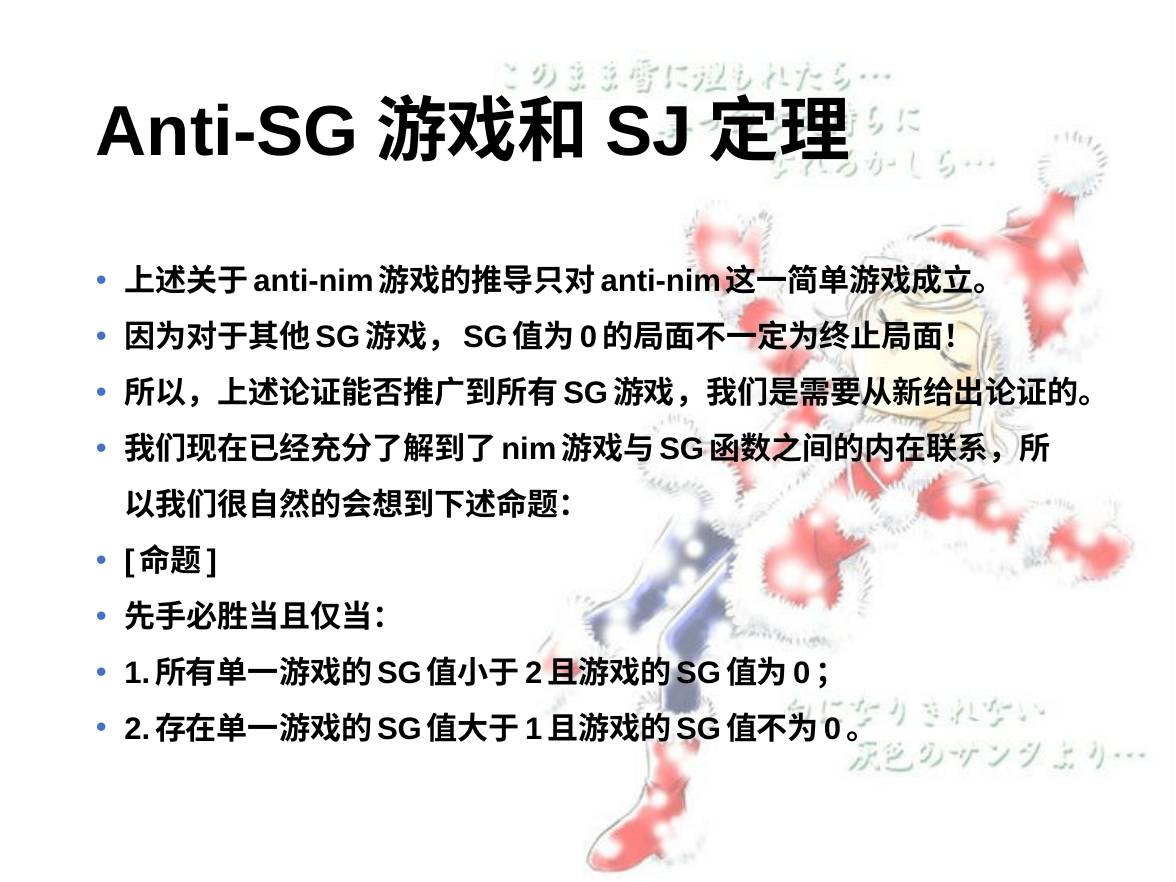

# Anti-SG游戏和SJ定理
上述关于anti-nim游戏的推导只对anti-nim这一简单游戏成立。
因为对于其他SG游戏，SG值为0的局面不一定为终止局面！
所以，上述论证能否推广到所有SG游戏，我们是需要从新给出论证的。
我们现在已经充分了解到了nim游戏与SG函数之间的内在联系，所以我们很自然的会想到下述命题：
[命题]
先手必胜当且仅当：
1.所有单一游戏的SG值小于2且游戏的SG值为0；
2.存在单一游戏的SG值大于1且游戏的SG值不为0。